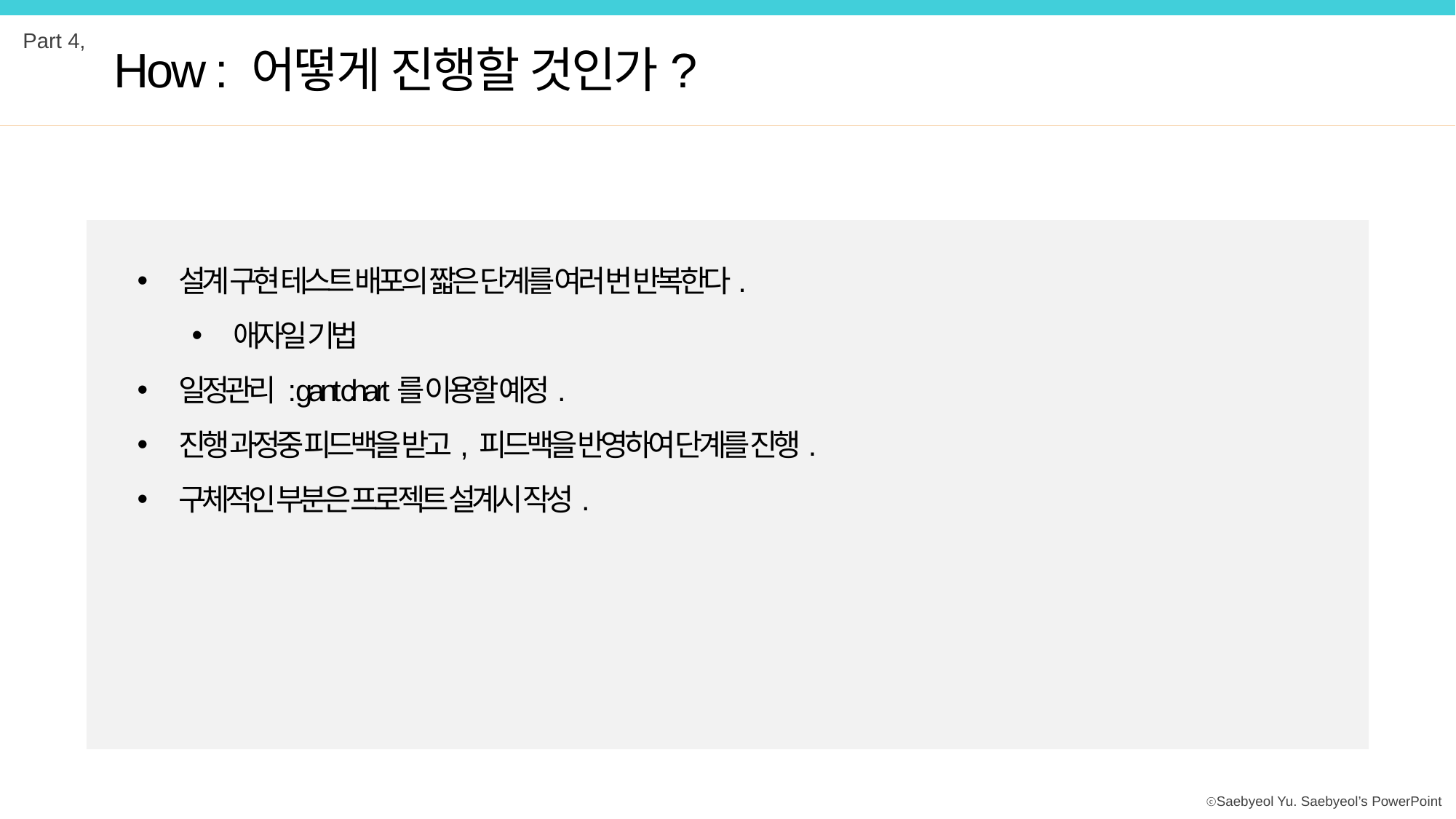

Part 4,
How : 어떻게 진행할 것인가?

설계 구현 테스트 배포의 짧은 단계를 여러 번 반복한다.
애자일 기법
일정관리 : gant chart를 이용할 예정.
진행 과정중 피드백을 받고, 피드백을 반영하여 단계를 진행.
구체적인 부분은 프로젝트 설계시 작성.